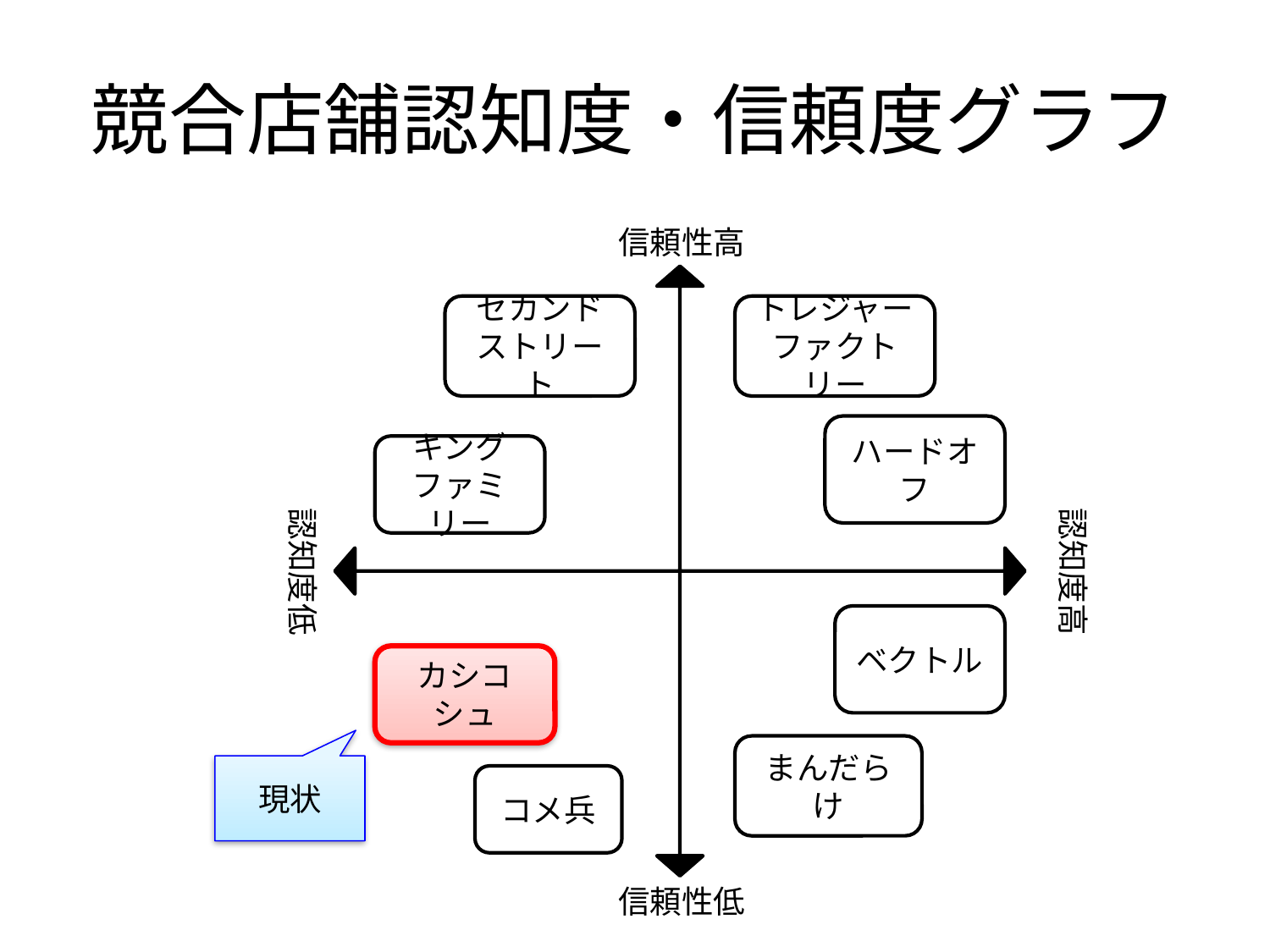

# 競合店舗認知度・信頼度グラフ
信頼性高

セカンド
ストリート
トレジャー
ファクトリー
ハードオフ
キング
ファミリー
認知度低
認知度高
ベクトル
カシコシュ
まんだらけ
現状
コメ兵
信頼性低